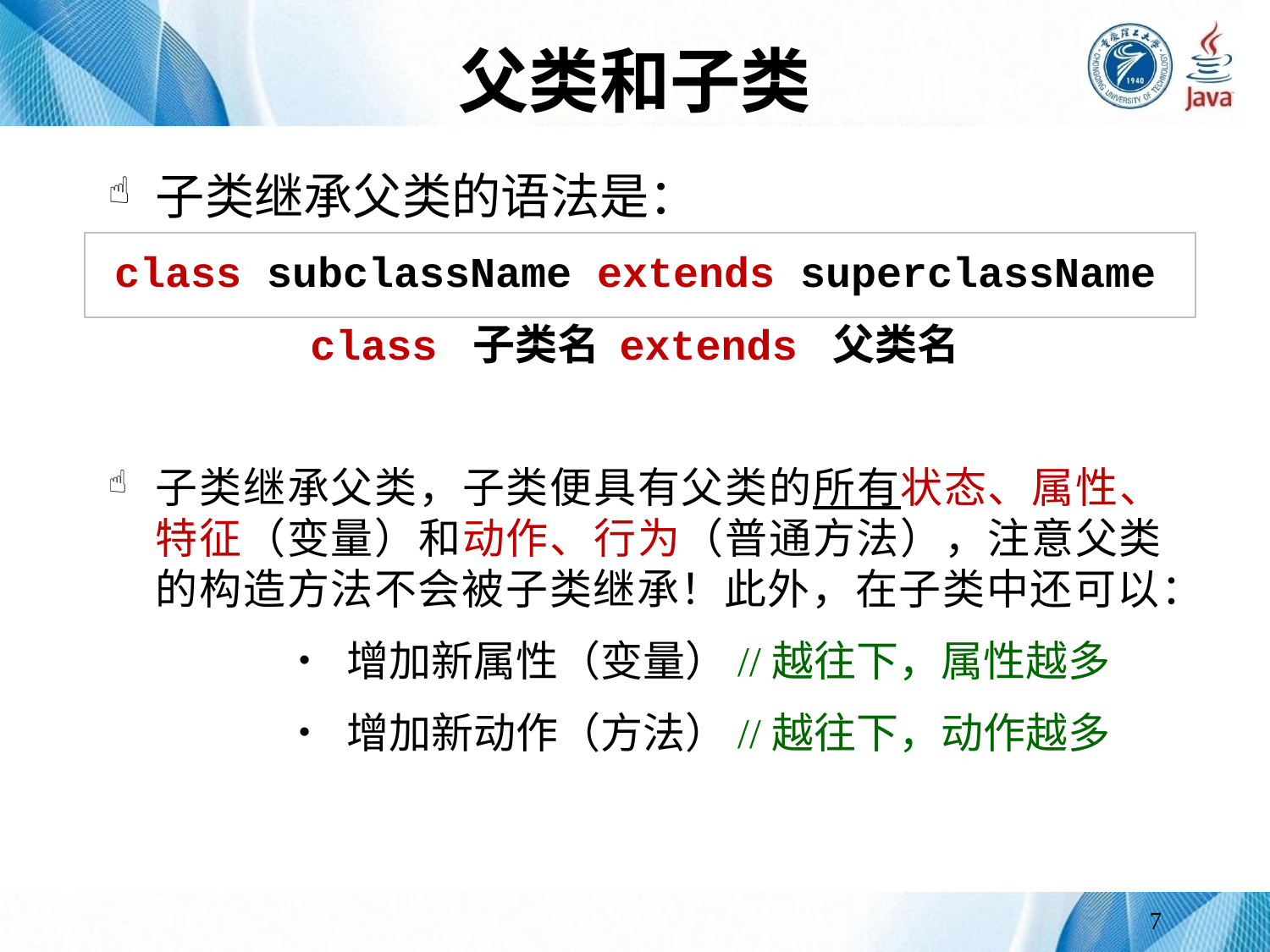

# 父类和子类
子类继承父类的语法是：
class subclassName extends superclassName
class 子类名 extends 父类名

子类继承父类，子类便具有父类的所有状态、属性、特征（变量）和动作、行为（普通方法），注意父类的构造方法不会被子类继承！此外，在子类中还可以：
增加新属性（变量）//越往下，属性越多
增加新动作（方法）//越往下，动作越多

7